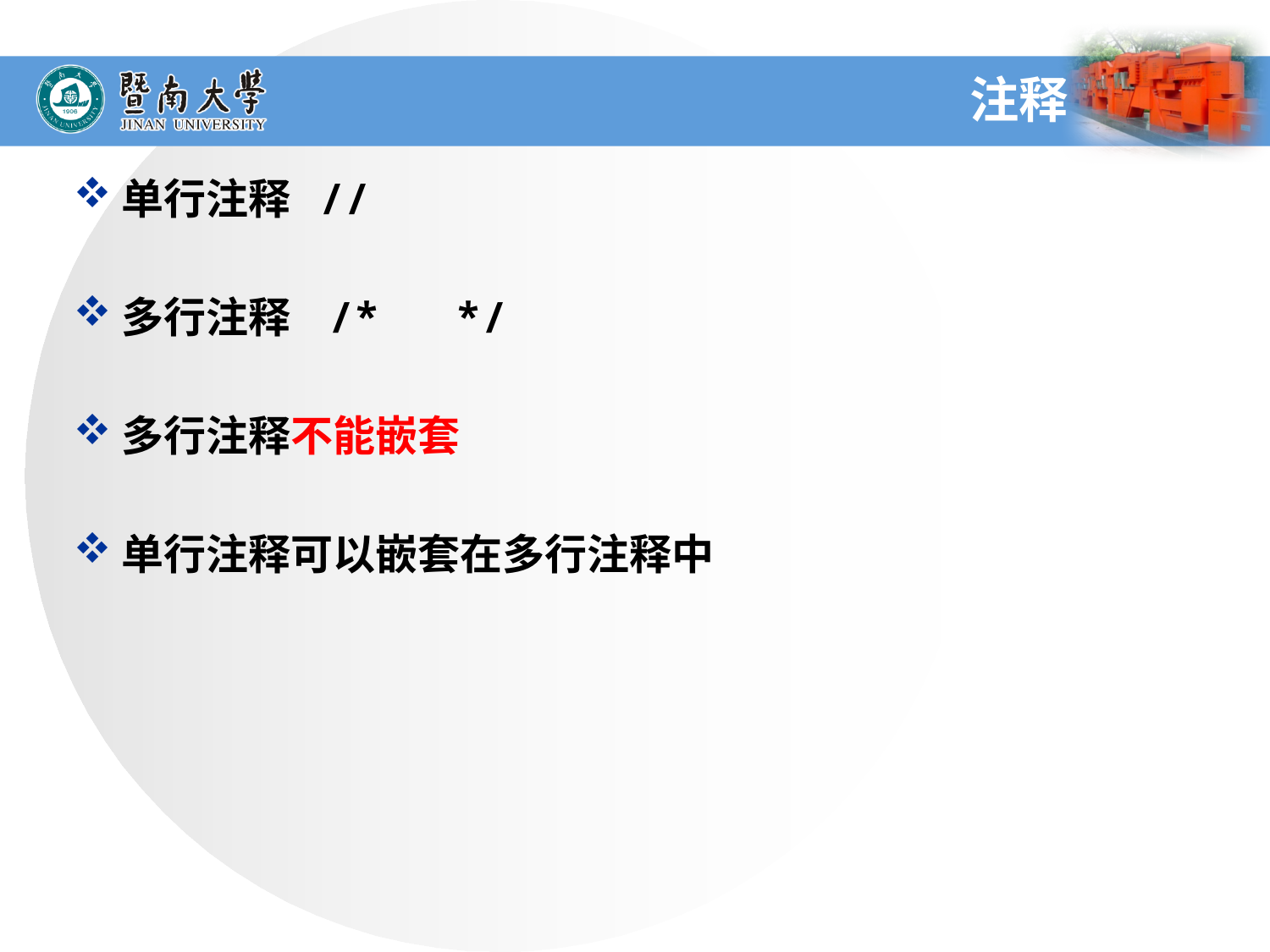

# 注释
单行注释  //

多行注释   /*   */

多行注释不能嵌套

单行注释可以嵌套在多行注释中